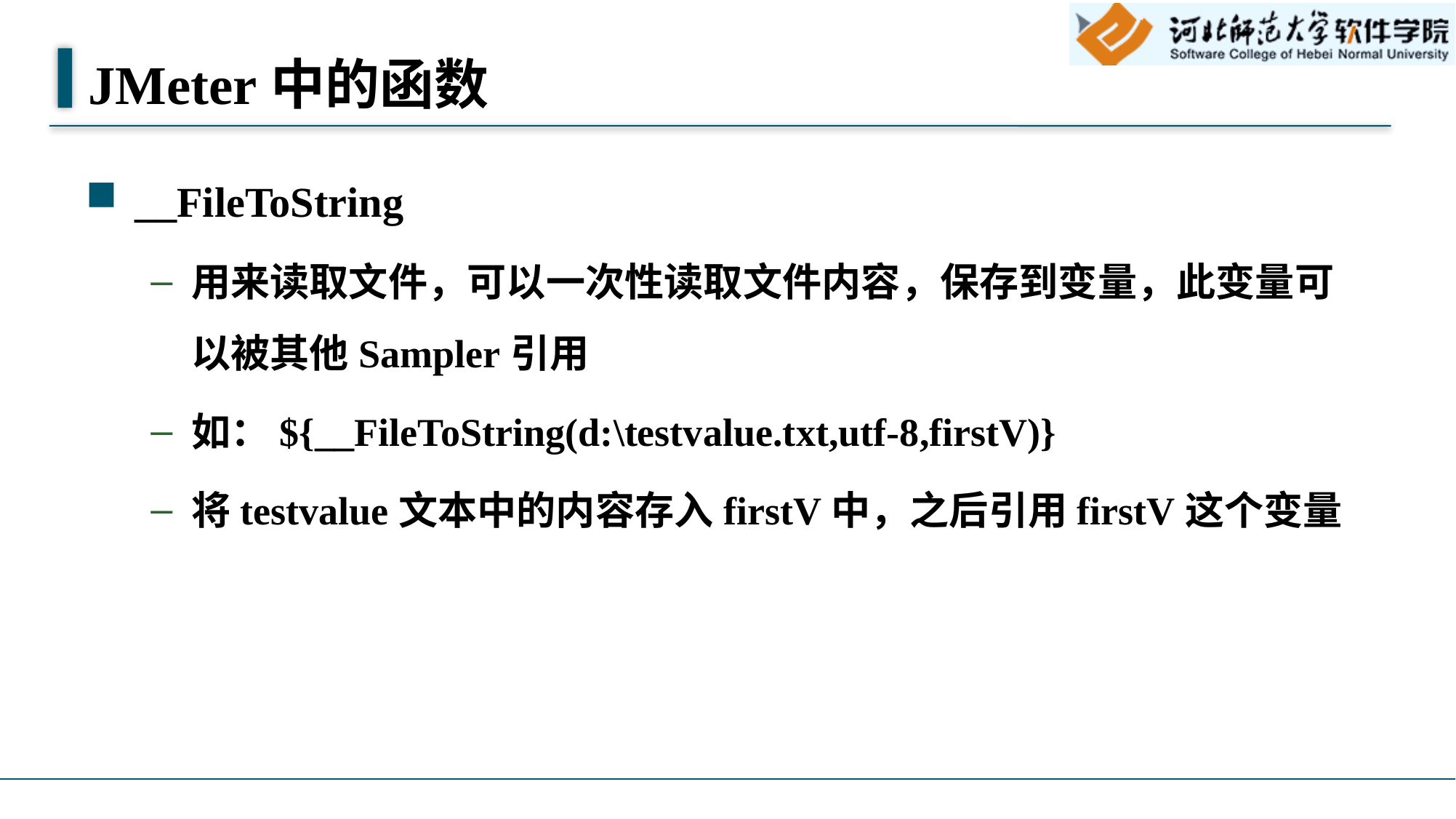

# JMeter中的函数
__FileToString
用来读取文件，可以一次性读取文件内容，保存到变量，此变量可以被其他Sampler引用
如：${__FileToString(d:\testvalue.txt,utf-8,firstV)}
将testvalue文本中的内容存入firstV中，之后引用firstV这个变量